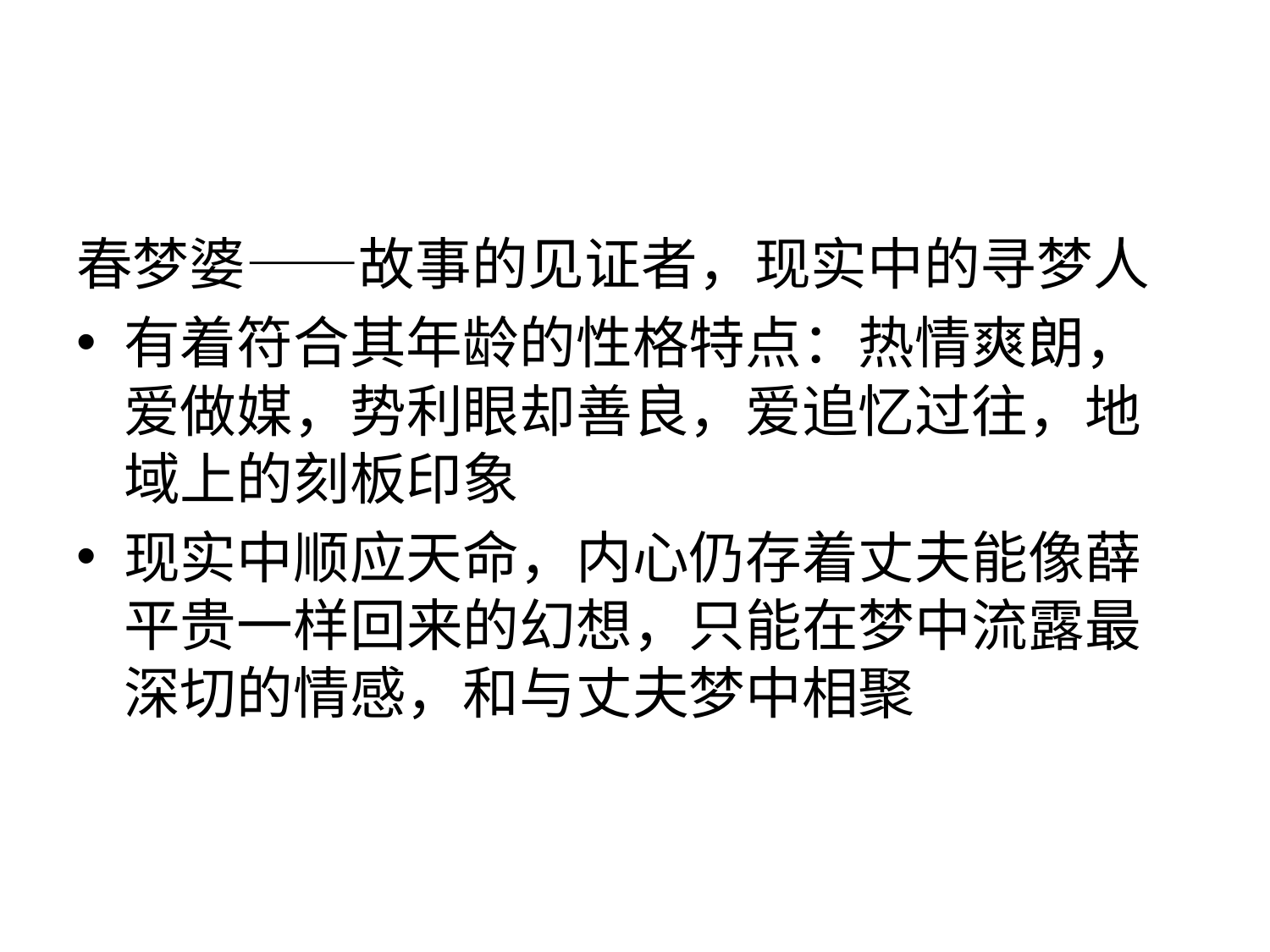

#
春梦婆——故事的见证者，现实中的寻梦人
有着符合其年龄的性格特点：热情爽朗，爱做媒，势利眼却善良，爱追忆过往，地域上的刻板印象
现实中顺应天命，内心仍存着丈夫能像薛平贵一样回来的幻想，只能在梦中流露最深切的情感，和与丈夫梦中相聚